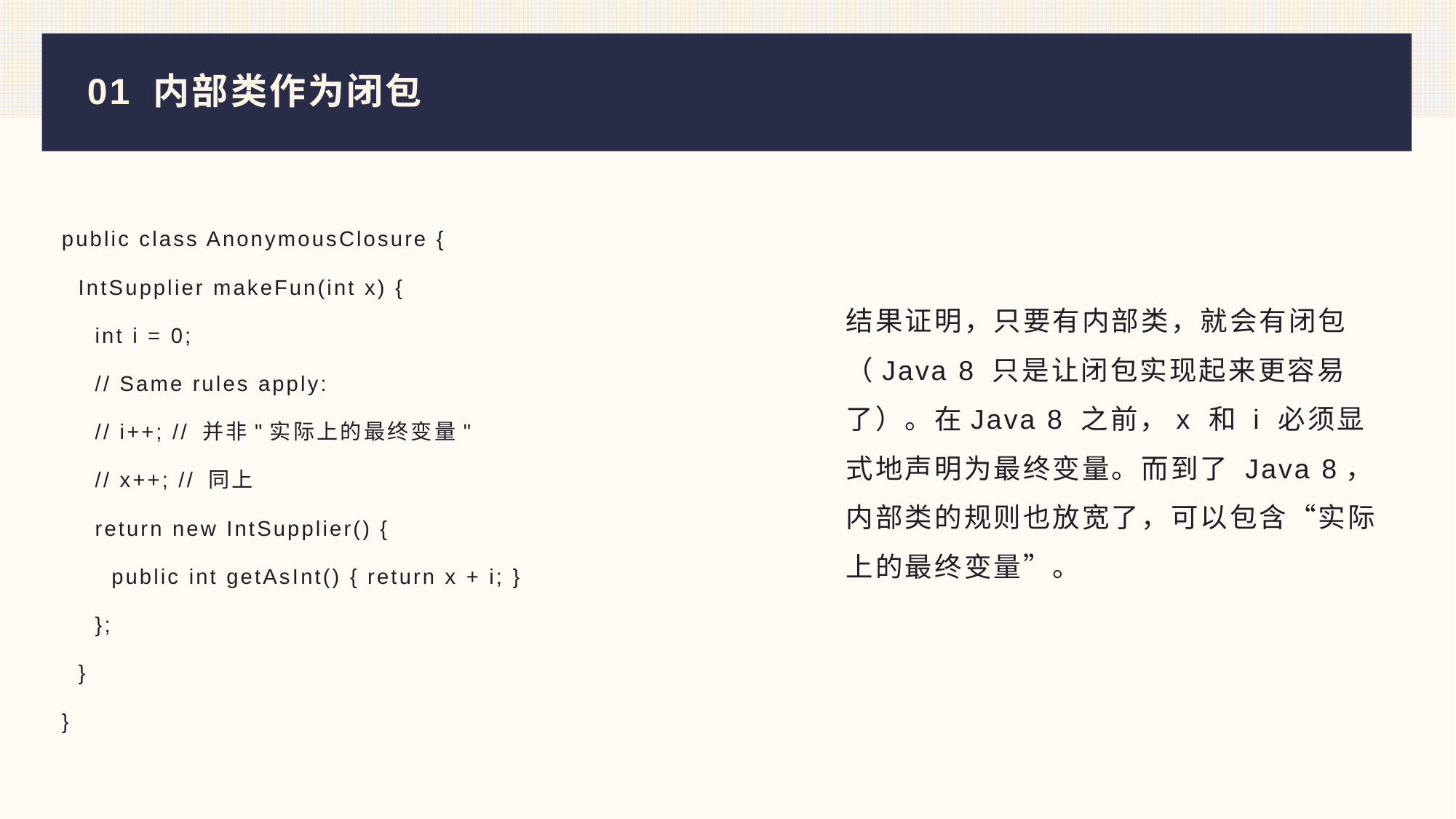

# 01 内部类作为闭包
public class AnonymousClosure {
  IntSupplier makeFun(int x) {
    int i = 0;
    // Same rules apply:
    // i++; // 并非"实际上的最终变量"
    // x++; // 同上
    return new IntSupplier() {
      public int getAsInt() { return x + i; }
    };
  }
}
结果证明，只要有内部类，就会有闭包（Java 8 只是让闭包实现起来更容易了）。在Java 8 之前，x 和 i 必须显式地声明为最终变量。而到了 Java 8，内部类的规则也放宽了，可以包含“实际上的最终变量”。